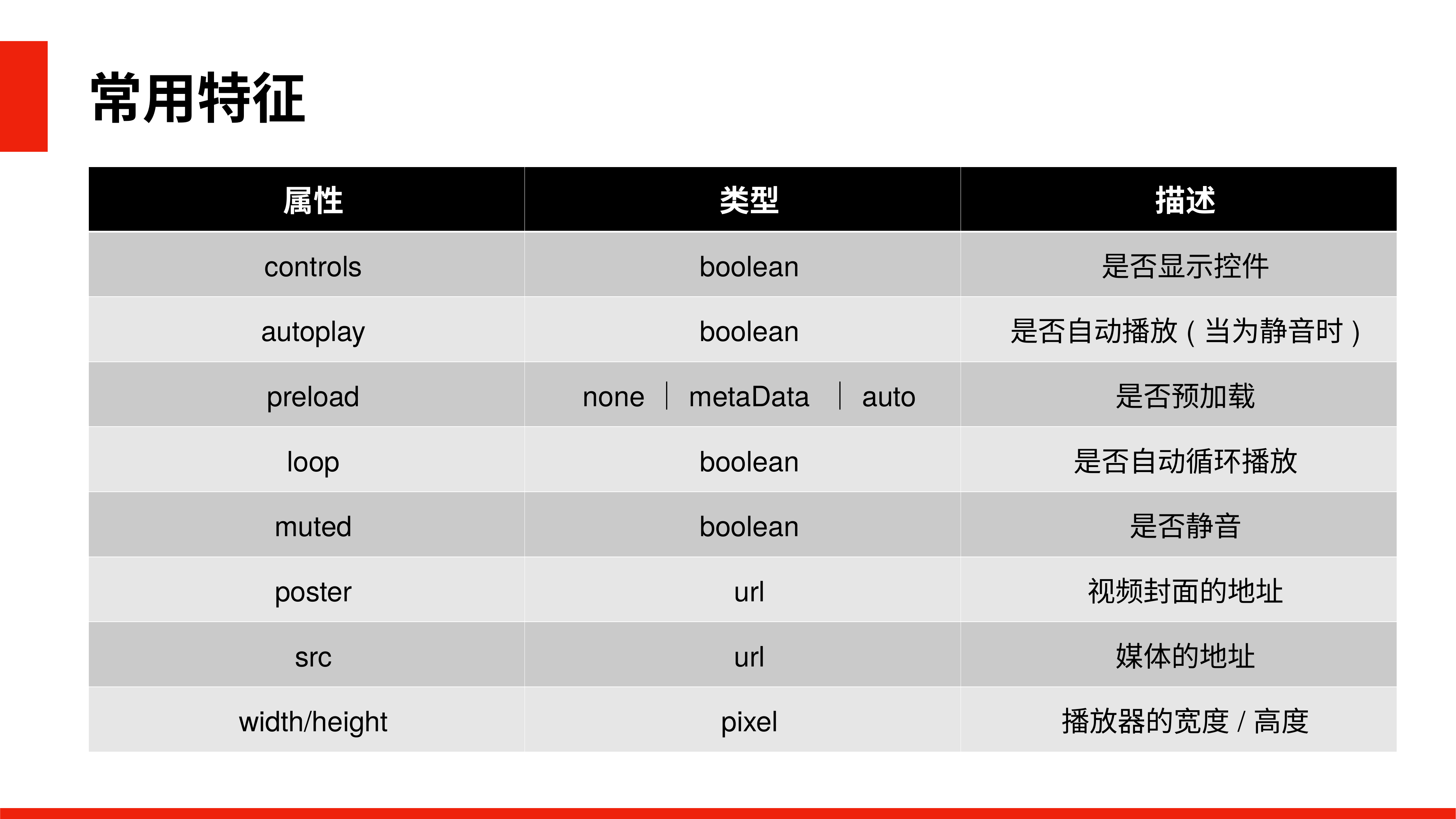

常用特征
| 属性 | 类型 | 描述 |
| --- | --- | --- |
| controls | boolean | 是否显示控件 |
| autoplay | boolean | 是否自动播放(当为静音时) |
| preload | none｜metaData ｜auto | 是否预加载 |
| loop | boolean | 是否自动循环播放 |
| muted | boolean | 是否静音 |
| poster | url | 视频封面的地址 |
| src | url | 媒体的地址 |
| width/height | pixel | 播放器的宽度/高度 |
8